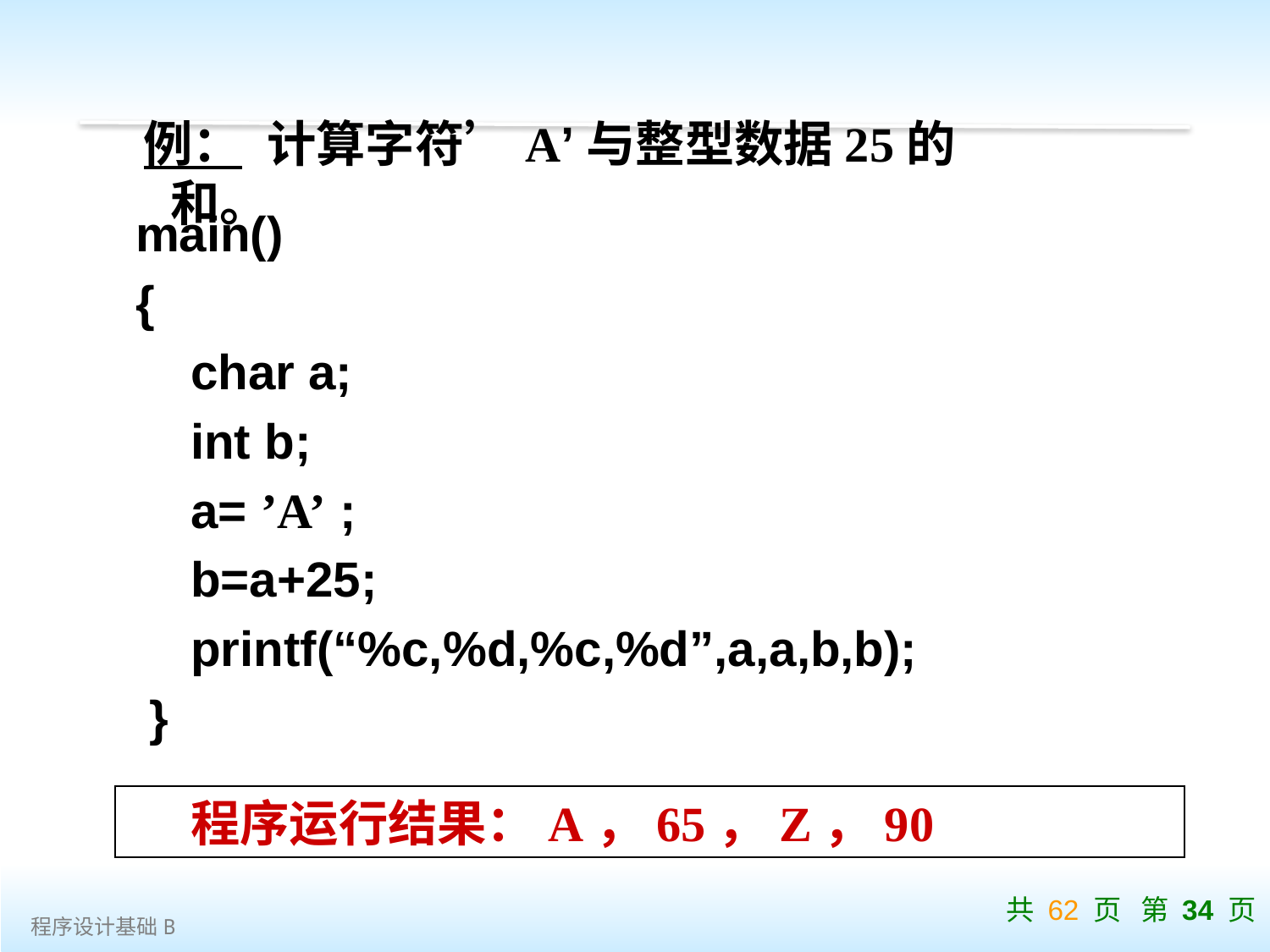

计算字符’A’与整型数据25的和。
例：
main()
{
    char a;
    int b;
    a= ’A’ ;
    b=a+25;
    printf(“%c,%d,%c,%d”,a,a,b,b);
 }
程序运行结果：A，65，Z，90
共 62 页   第 34 页